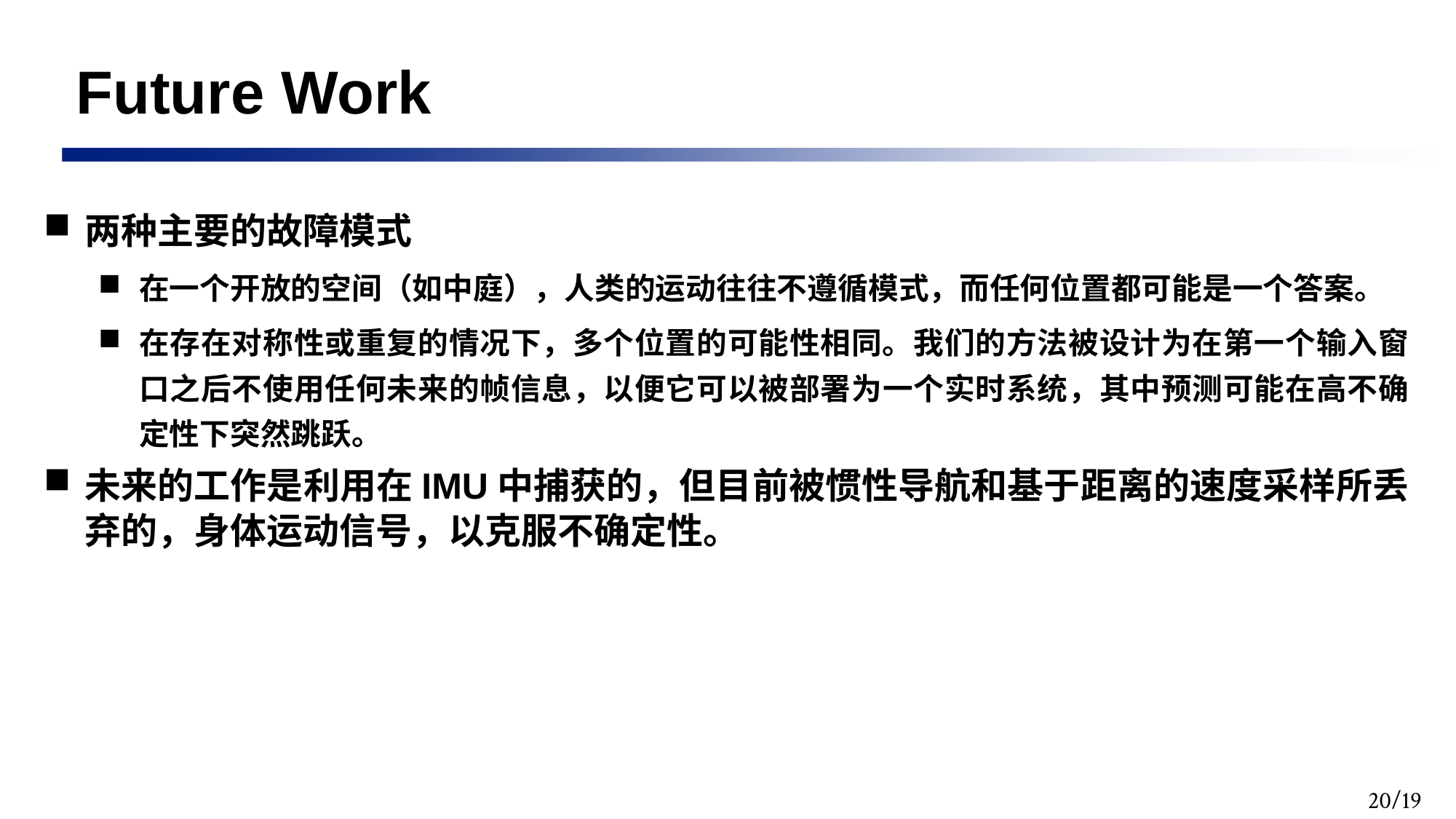

# Future Work
两种主要的故障模式
在一个开放的空间（如中庭），人类的运动往往不遵循模式，而任何位置都可能是一个答案。
在存在对称性或重复的情况下，多个位置的可能性相同。我们的方法被设计为在第一个输入窗口之后不使用任何未来的帧信息，以便它可以被部署为一个实时系统，其中预测可能在高不确定性下突然跳跃。
未来的工作是利用在IMU中捕获的，但目前被惯性导航和基于距离的速度采样所丢弃的，身体运动信号，以克服不确定性。